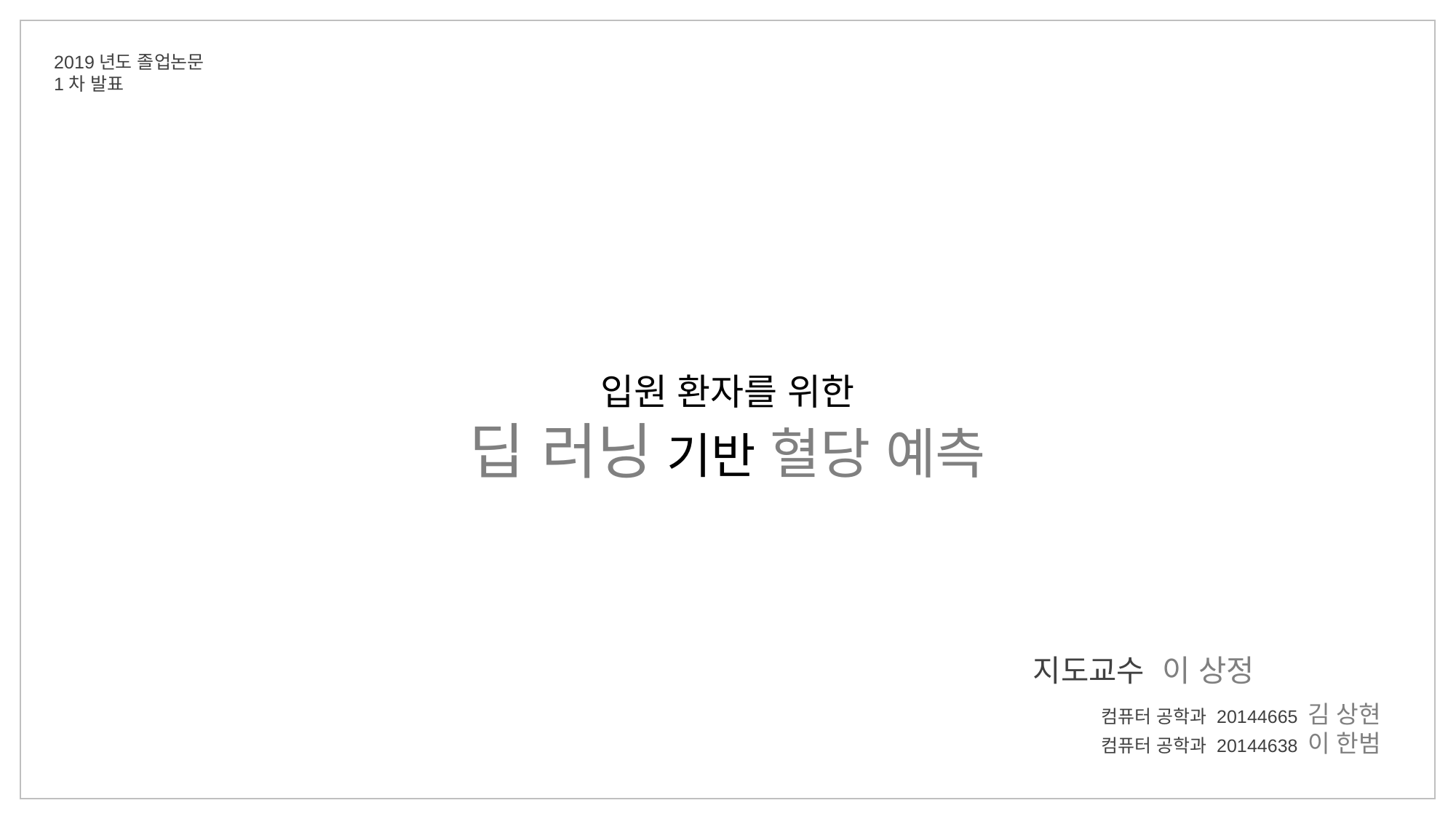

2019년도 졸업논문
1차 발표
입원 환자를 위한
딥 러닝 기반 혈당 예측
지도교수  이 상정
컴퓨터 공학과 20144665 김 상현
컴퓨터 공학과 20144638 이 한범